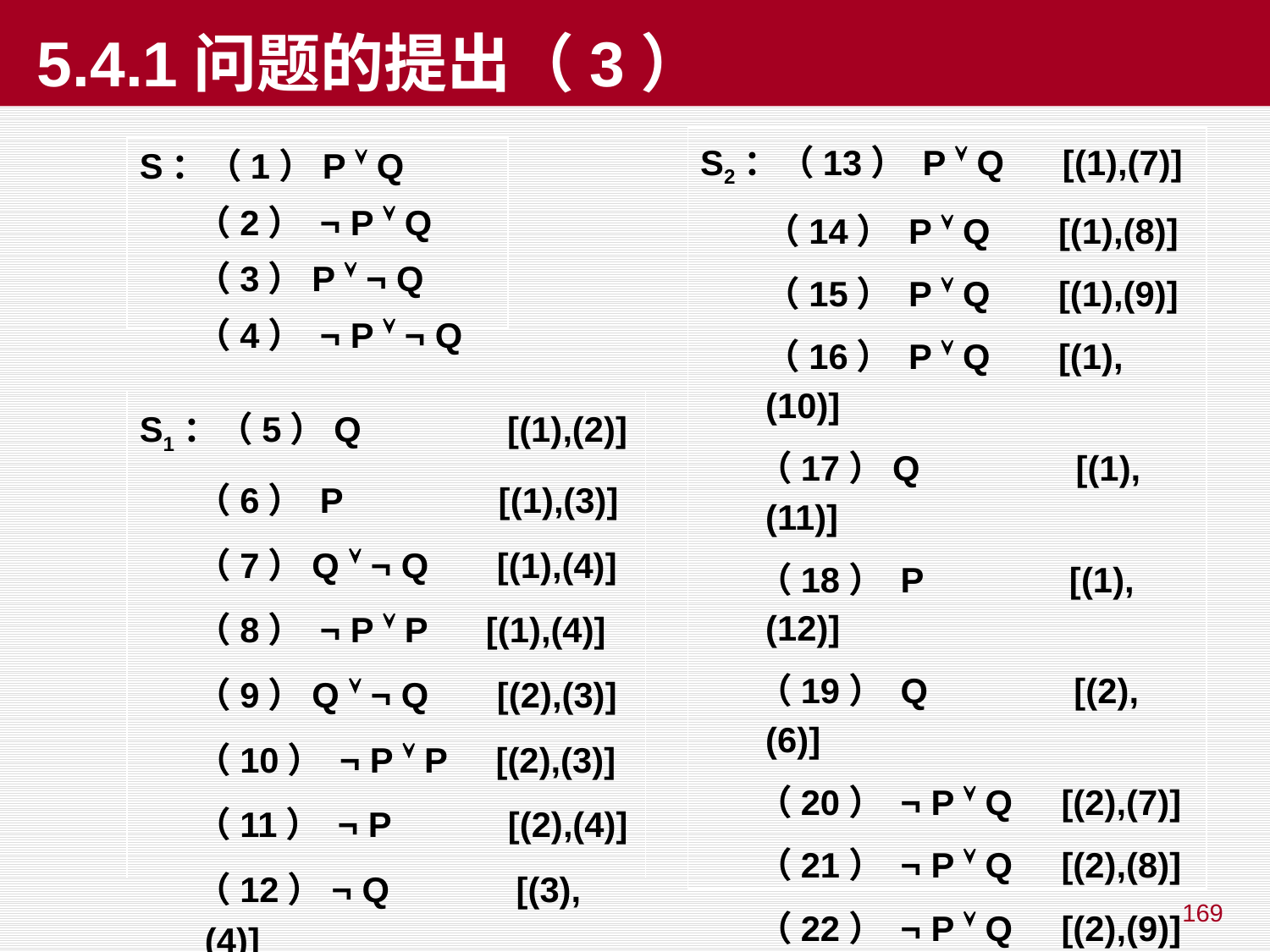

# 5.4.1问题的提出（3）
S2：（13） P ∨ Q      [(1),(7)]
       （14） P ∨ Q       [(1),(8)]
       （15） P ∨ Q       [(1),(9)]
       （16） P ∨ Q       [(1),(10)]
      （17）Q                [(1),(11)]
      （18） P               [(1),(12)]
      （19） Q               [(2),(6)]
      （20） ¬ P ∨ Q     [(2),(7)]
      （21） ¬ P ∨ Q     [(2),(8)]
      （22） ¬ P ∨ Q     [(2),(9)]
      （23） ¬ P ∨ Q     [(2),(10)]
      （24） ¬ P            [(2),(12)]
S：（1）P ∨ Q
      （2） ¬ P ∨ Q
      （3）P ∨ ¬ Q
      （4） ¬ P ∨ ¬ Q
S1：（5）Q               [(1),(2)]
      （6） P                [(1),(3)]
      （7）Q ∨ ¬ Q       [(1),(4)]
      （8） ¬ P ∨ P      [(1),(4)]
      （9）Q ∨ ¬ Q       [(2),(3)]
      （10） ¬ P ∨ P     [(2),(3)]
      （11） ¬ P            [(2),(4)]
      （12）¬ Q             [(3),(4)]

169